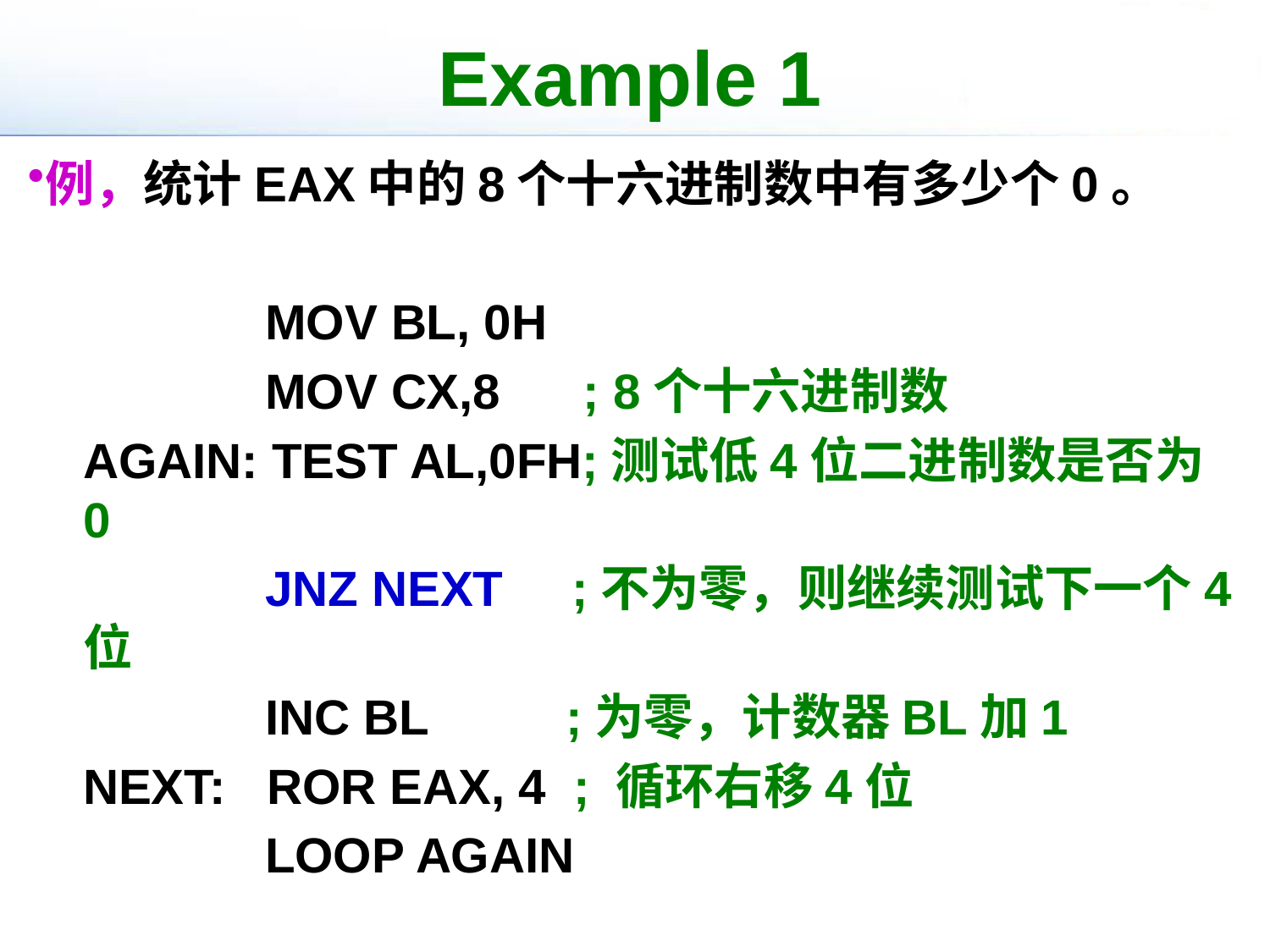

# Example 1
例，统计EAX中的8个十六进制数中有多少个0。

	    MOV BL, 0H
	    MOV CX,8      ; 8个十六进制数
AGAIN: TEST AL,0FH;测试低4位二进制数是否为0
	    JNZ NEXT     ;不为零，则继续测试下一个4位
	    INC BL          ;为零，计数器BL加1
NEXT:   ROR EAX, 4  ; 循环右移4位
	    LOOP AGAIN